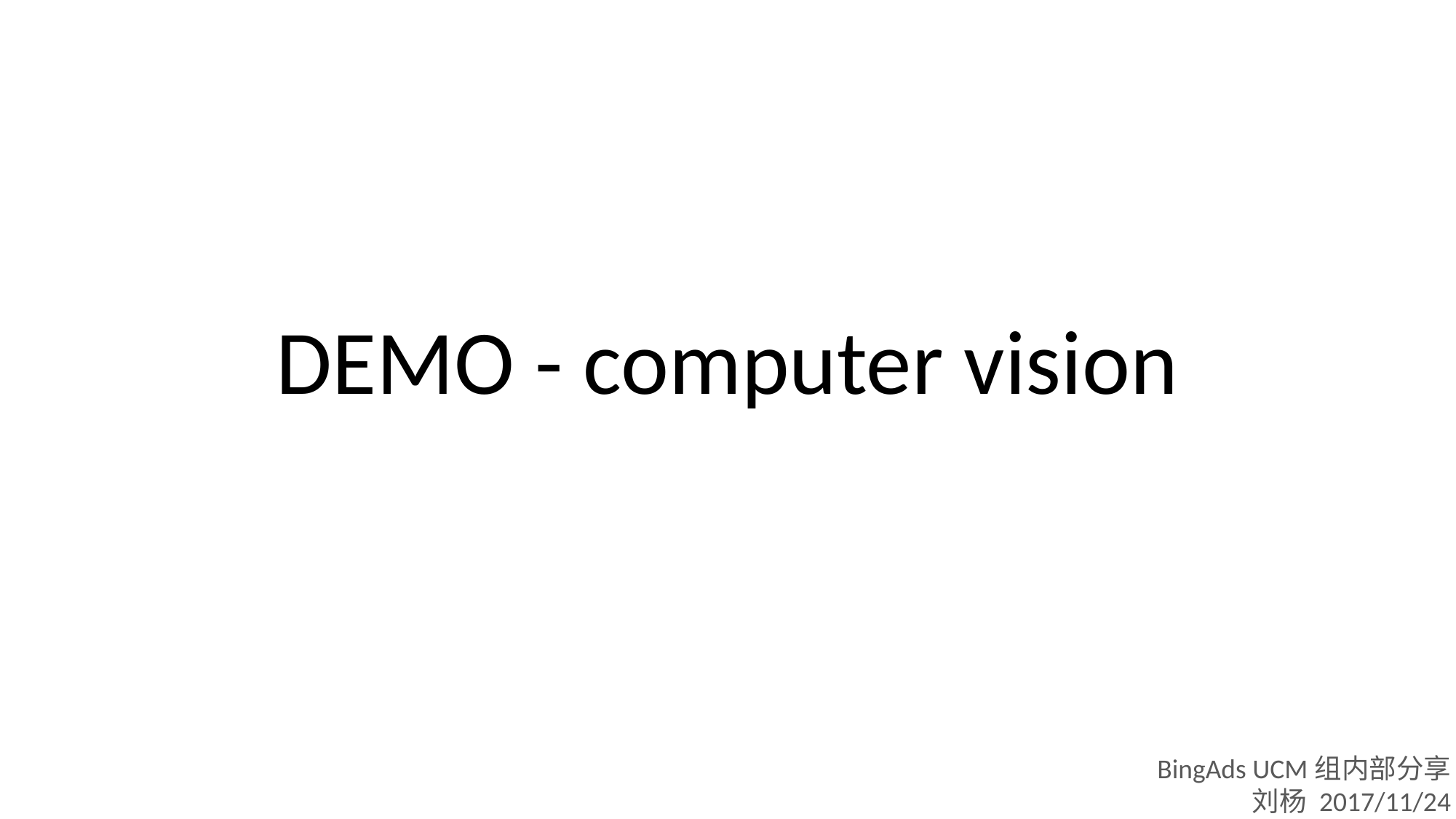

# DEMO - computer vision

BingAds UCM组内部分享
刘杨 2017/11/24